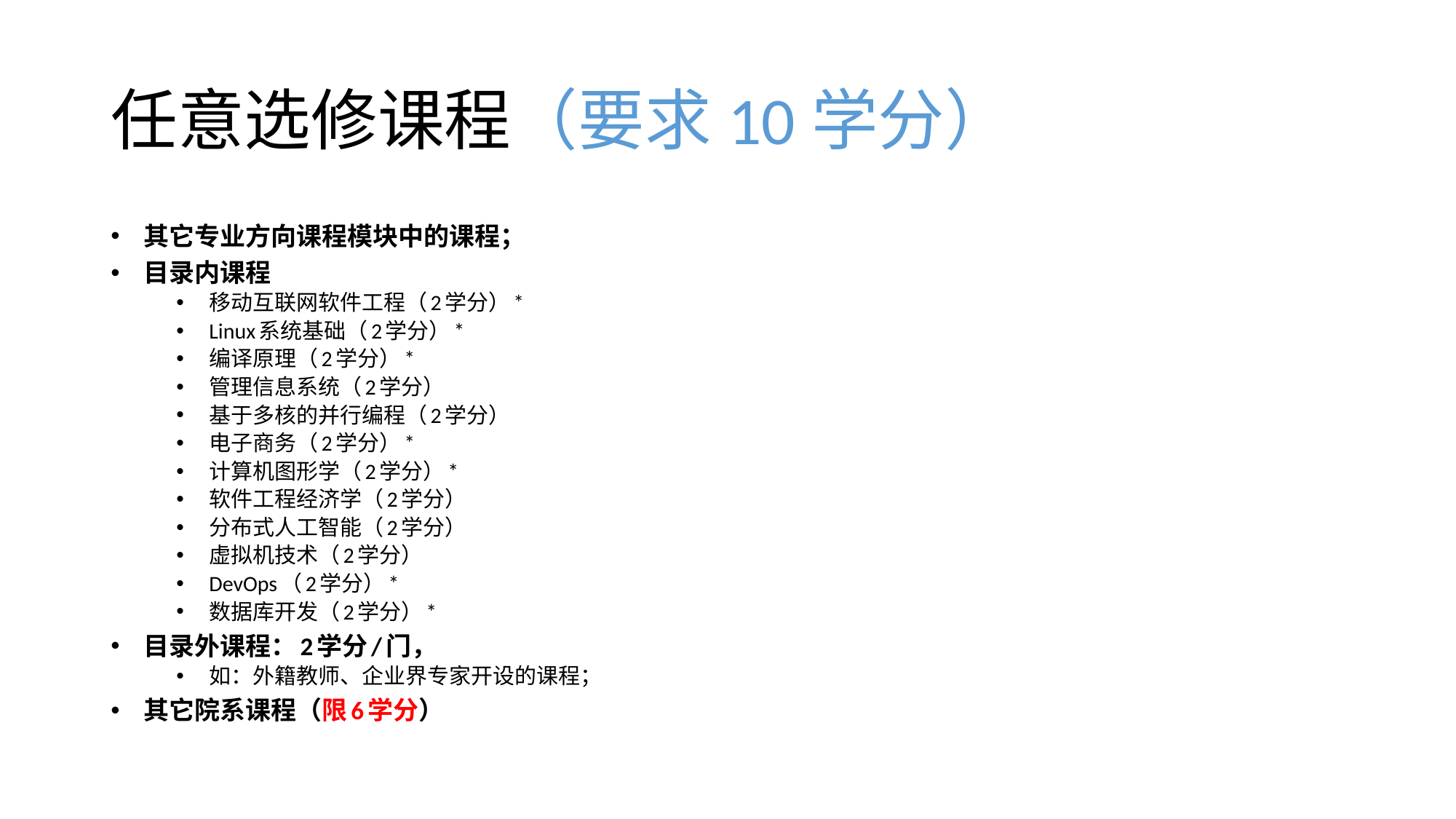

# 任意选修课程（要求10学分）
其它专业方向课程模块中的课程；
目录内课程
移动互联网软件工程（2学分）*
Linux系统基础（2学分）*
编译原理（2学分）*
管理信息系统（2学分）
基于多核的并行编程（2学分）
电子商务（2学分）*
计算机图形学（2学分）*
软件工程经济学（2学分）
分布式人工智能（2学分）
虚拟机技术（2学分）
DevOps（2学分）*
数据库开发（2学分）*
目录外课程：2学分/门，
如：外籍教师、企业界专家开设的课程；
其它院系课程（限6学分）